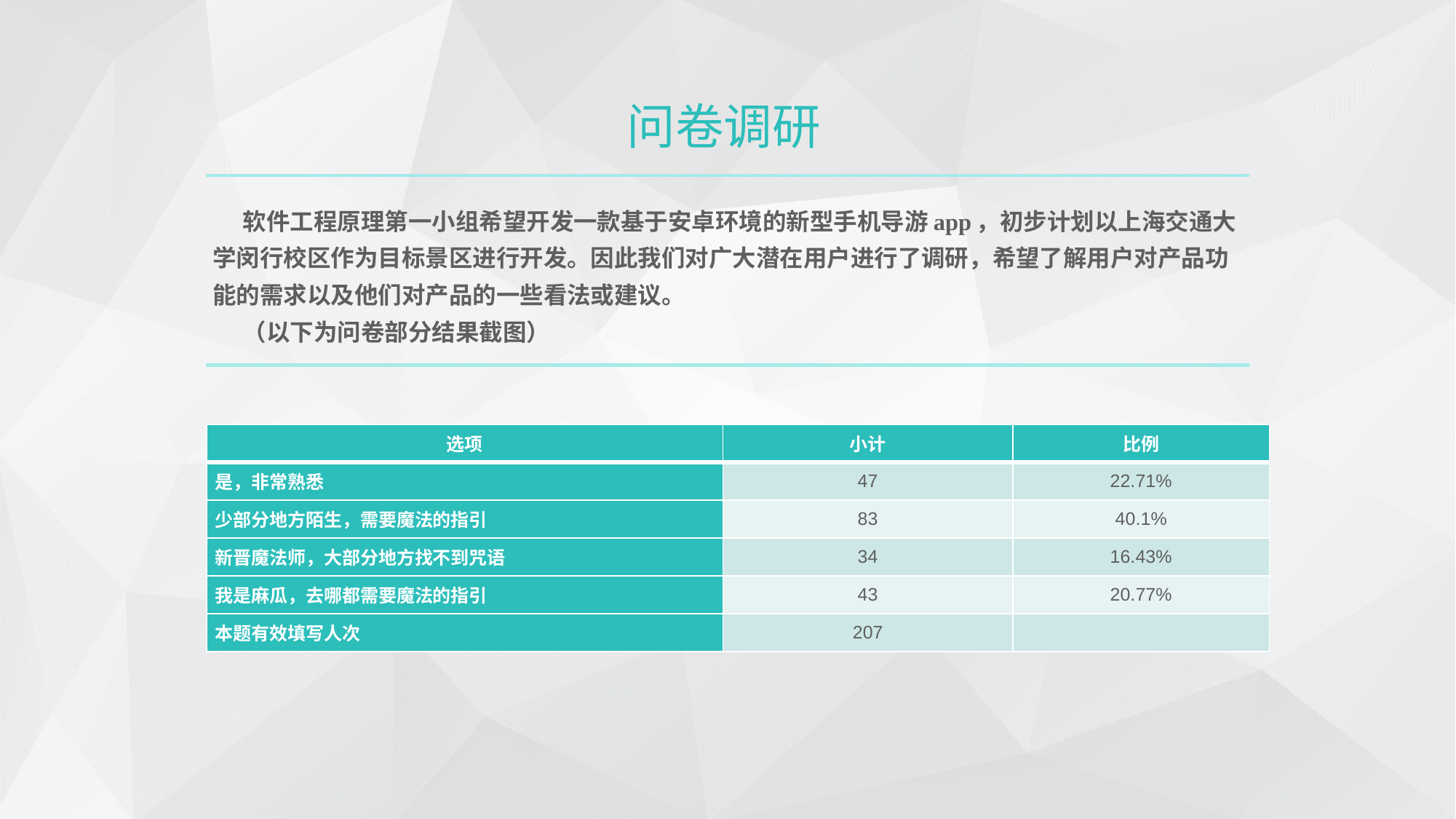

# 问卷调研
软件工程原理第一小组希望开发一款基于安卓环境的新型手机导游app，初步计划以上海交通大学闵行校区作为目标景区进行开发。因此我们对广大潜在用户进行了调研，希望了解用户对产品功能的需求以及他们对产品的一些看法或建议。
（以下为问卷部分结果截图）
| 选项 | 小计 | 比例 |
| --- | --- | --- |
| 是，非常熟悉 | 47 | 22.71% |
| 少部分地方陌生，需要魔法的指引 | 83 | 40.1% |
| 新晋魔法师，大部分地方找不到咒语 | 34 | 16.43% |
| 我是麻瓜，去哪都需要魔法的指引 | 43 | 20.77% |
| 本题有效填写人次 | 207 |  |